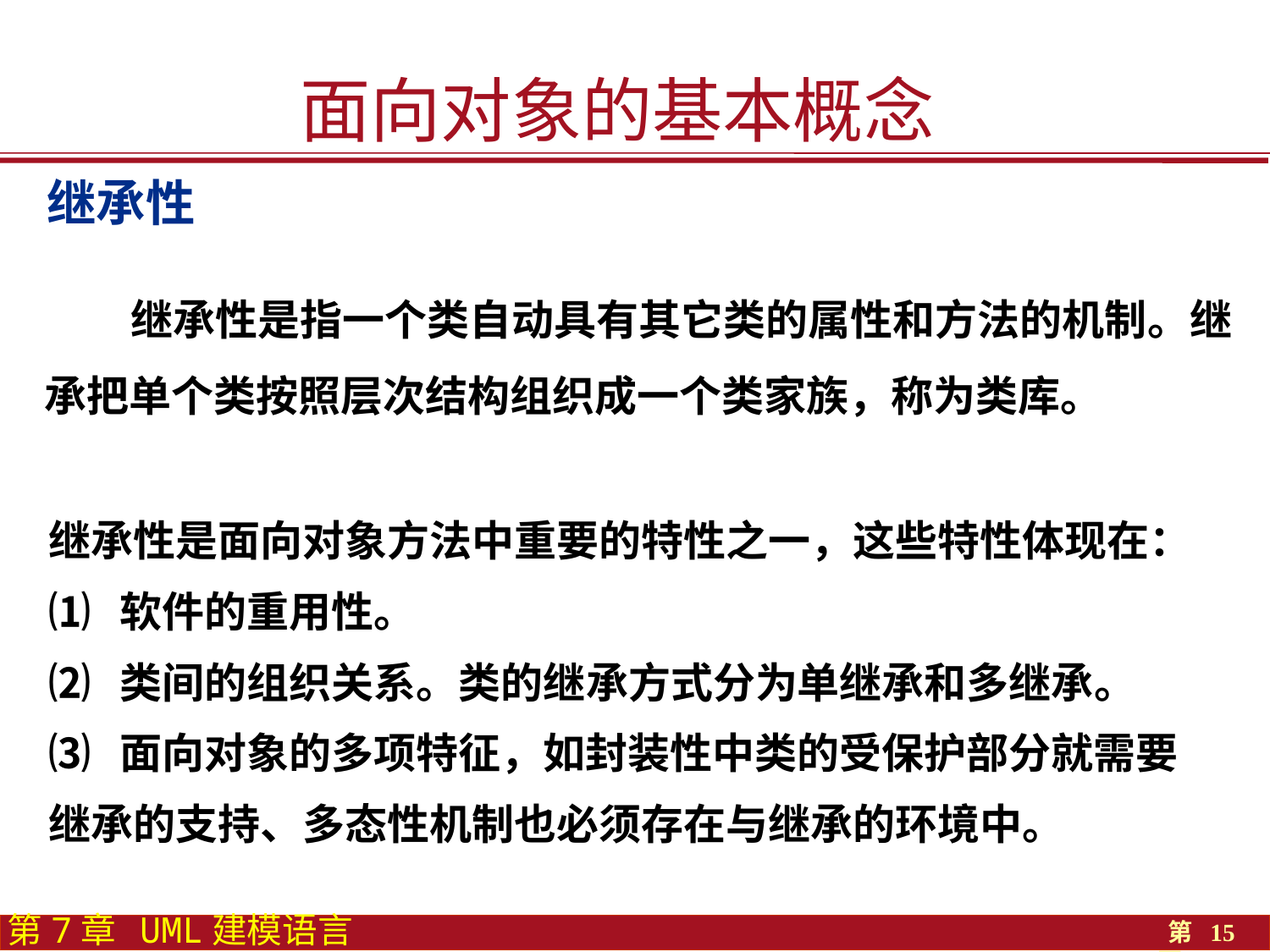

面向对象的基本概念
继承性
        继承性是指一个类自动具有其它类的属性和方法的机制。继承把单个类按照层次结构组织成一个类家族，称为类库。
继承性是面向对象方法中重要的特性之一，这些特性体现在：
⑴  软件的重用性。
⑵  类间的组织关系。类的继承方式分为单继承和多继承。
⑶  面向对象的多项特征，如封装性中类的受保护部分就需要继承的支持、多态性机制也必须存在与继承的环境中。